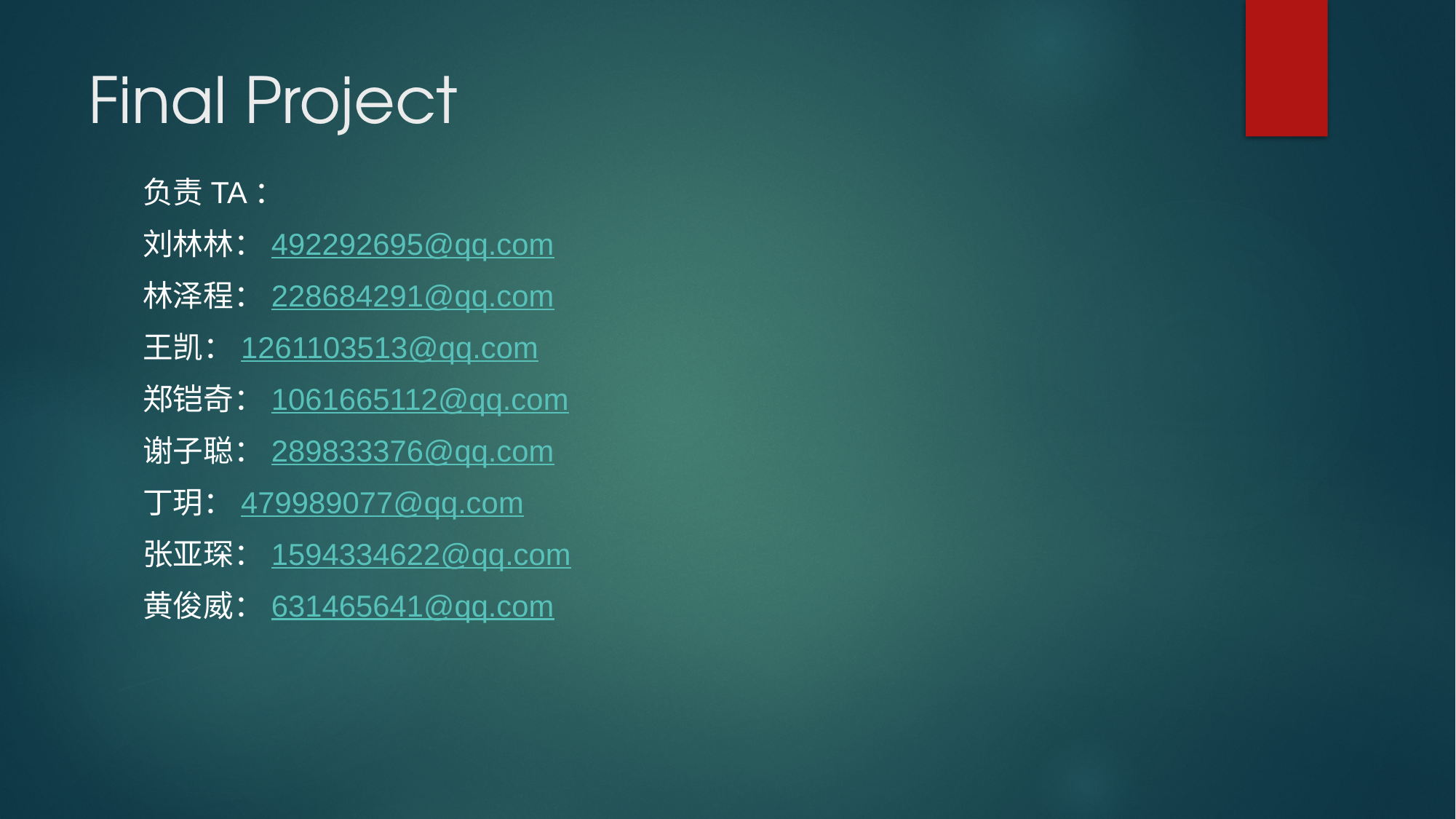

# Final Project
负责TA：
刘林林：492292695@qq.com
林泽程：228684291@qq.com
王凯：1261103513@qq.com
郑铠奇：1061665112@qq.com
谢子聪：289833376@qq.com
丁玥：479989077@qq.com
张亚琛：1594334622@qq.com
黄俊威：631465641@qq.com